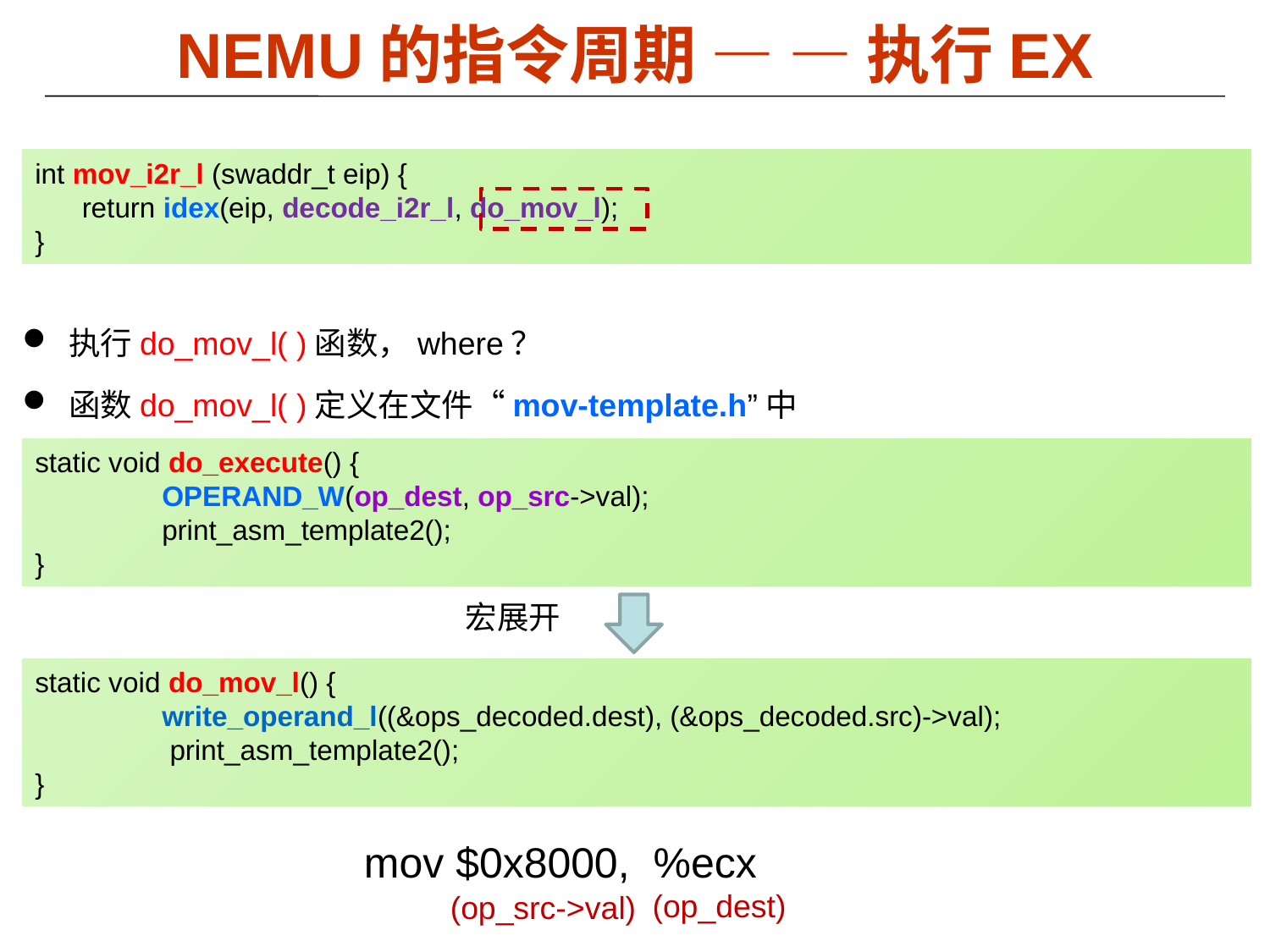

# NEMU的指令周期 — — 执行EX
int mov_i2r_l (swaddr_t eip) {
      return idex(eip, decode_i2r_l, do_mov_l);
}

 执行do_mov_l( )函数，where？
 函数do_mov_l( )定义在文件“mov-template.h”中
static void do_execute() {
	OPERAND_W(op_dest, op_src->val);
	print_asm_template2();
}
宏展开

static void do_mov_l() {
	write_operand_l((&ops_decoded.dest), (&ops_decoded.src)->val);
	 print_asm_template2();
}
mov $0x8000,  %ecx
(op_dest)
(op_src->val)